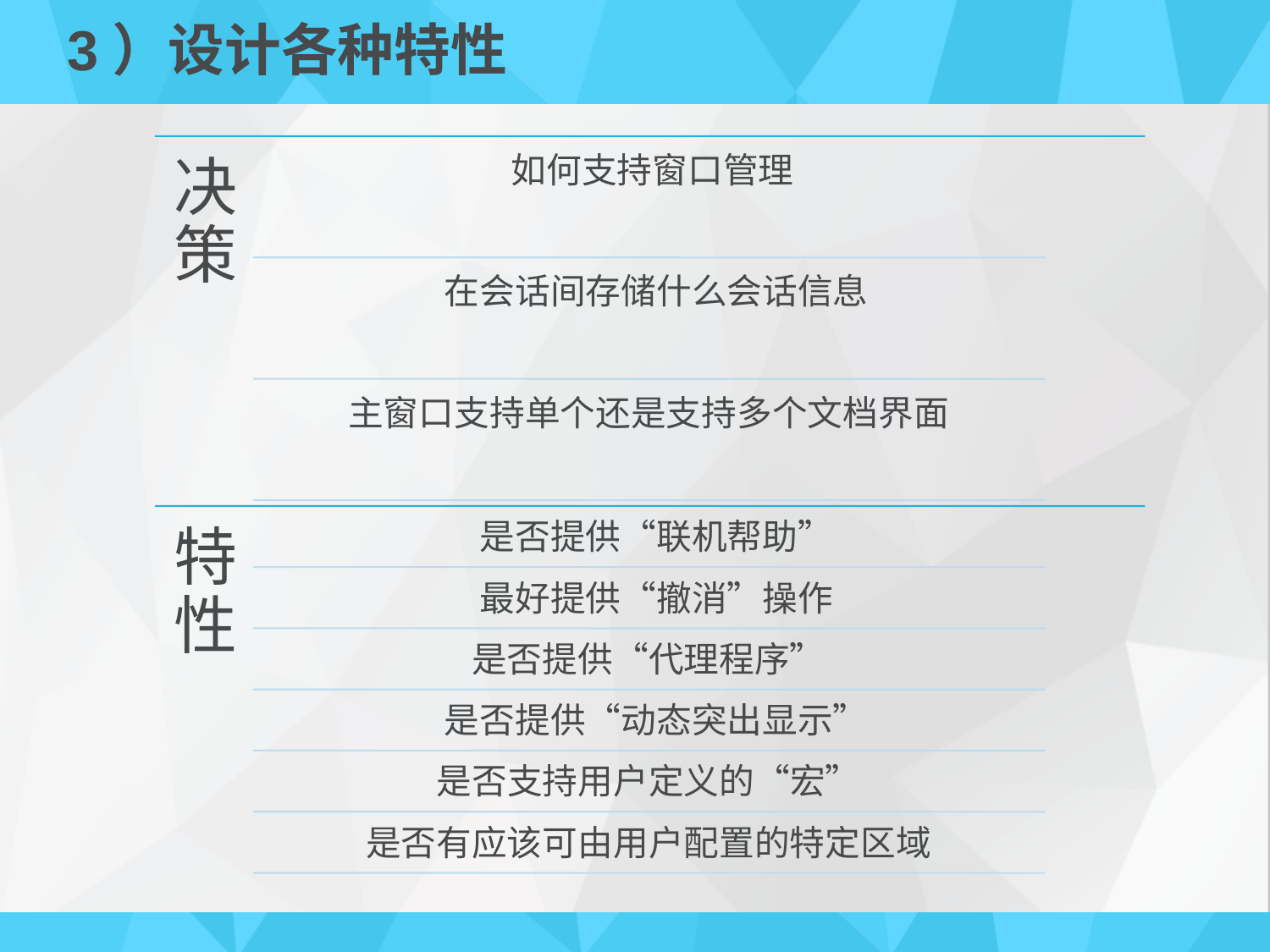

# 3）设计各种特性
决策
如何支持窗口管理
在会话间存储什么会话信息
主窗口支持单个还是支持多个文档界面
特性
是否提供“联机帮助”
最好提供“撤消”操作
是否提供“代理程序”
是否提供“动态突出显示”
是否支持用户定义的“宏”
是否有应该可由用户配置的特定区域